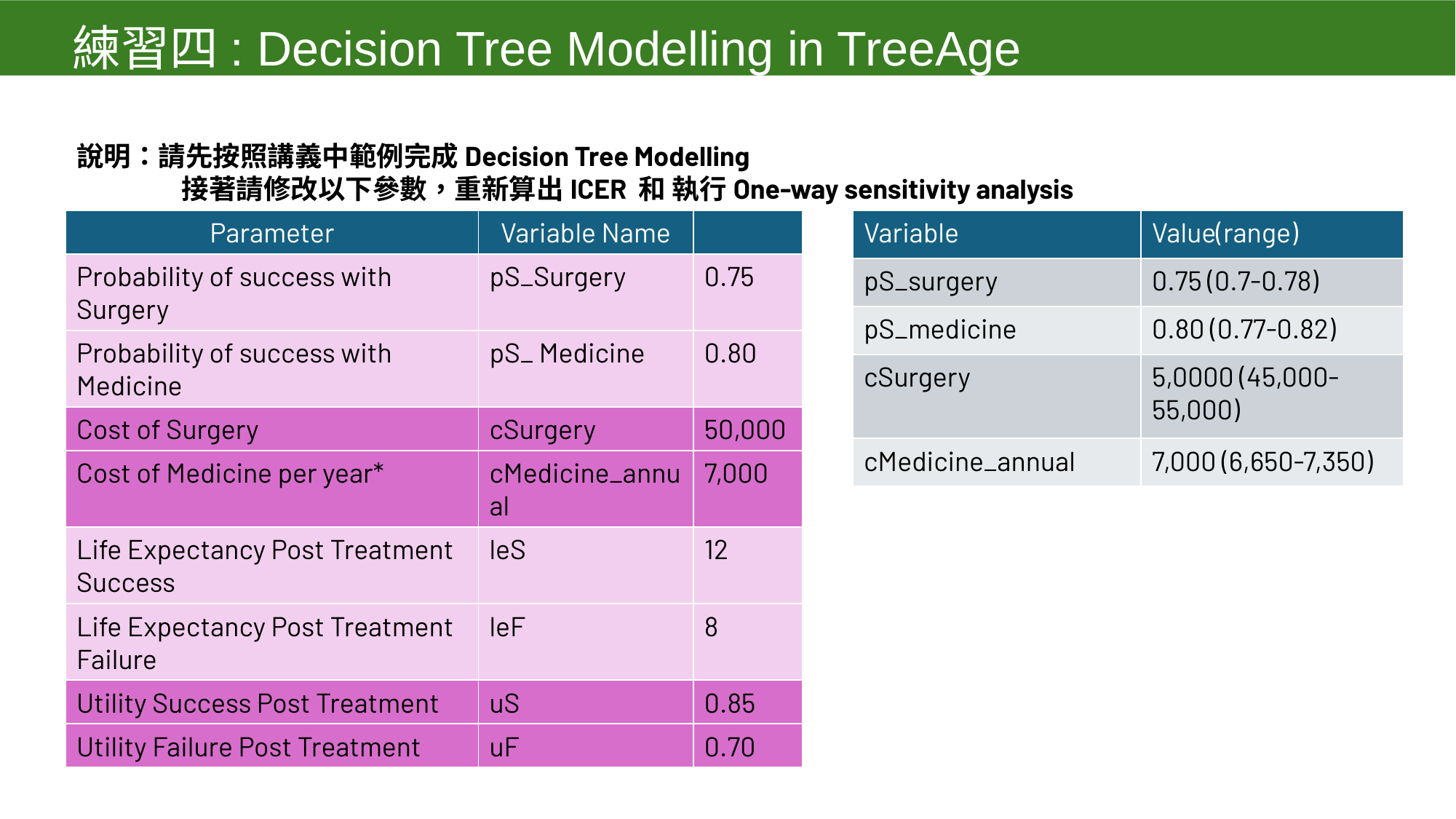

練習四: Decision Tree Modelling in TreeAge
說明：請先按照講義中範例完成Decision Tree Modelling
                接著請修改以下參數，重新算出ICER 和 執行One-way sensitivity analysis Aanaklysis
| Parameter | Variable Name |  |
| --- | --- | --- |
| Probability of success with Surgery | pS\_Surgery | 0.75 |
| Probability of success with Medicine | pS\_ Medicine | 0.80 |
| Cost of Surgery | cSurgery | 50,000 |
| Cost of Medicine per year\* | cMedicine\_annual | 7,000 |
| Life Expectancy Post Treatment Success | leS | 12 |
| Life Expectancy Post Treatment Failure | leF | 8 |
| Utility Success Post Treatment | uS | 0.85 |
| Utility Failure Post Treatment | uF | 0.70 |
| Variable | Value(range) |
| --- | --- |
| pS\_surgery | 0.75 (0.7-0.78) |
| pS\_medicine | 0.80 (0.77-0.82) |
| cSurgery | 5,0000 (45,000-55,000) |
| cMedicine\_annual | 7,000 (6,650-7,350) |